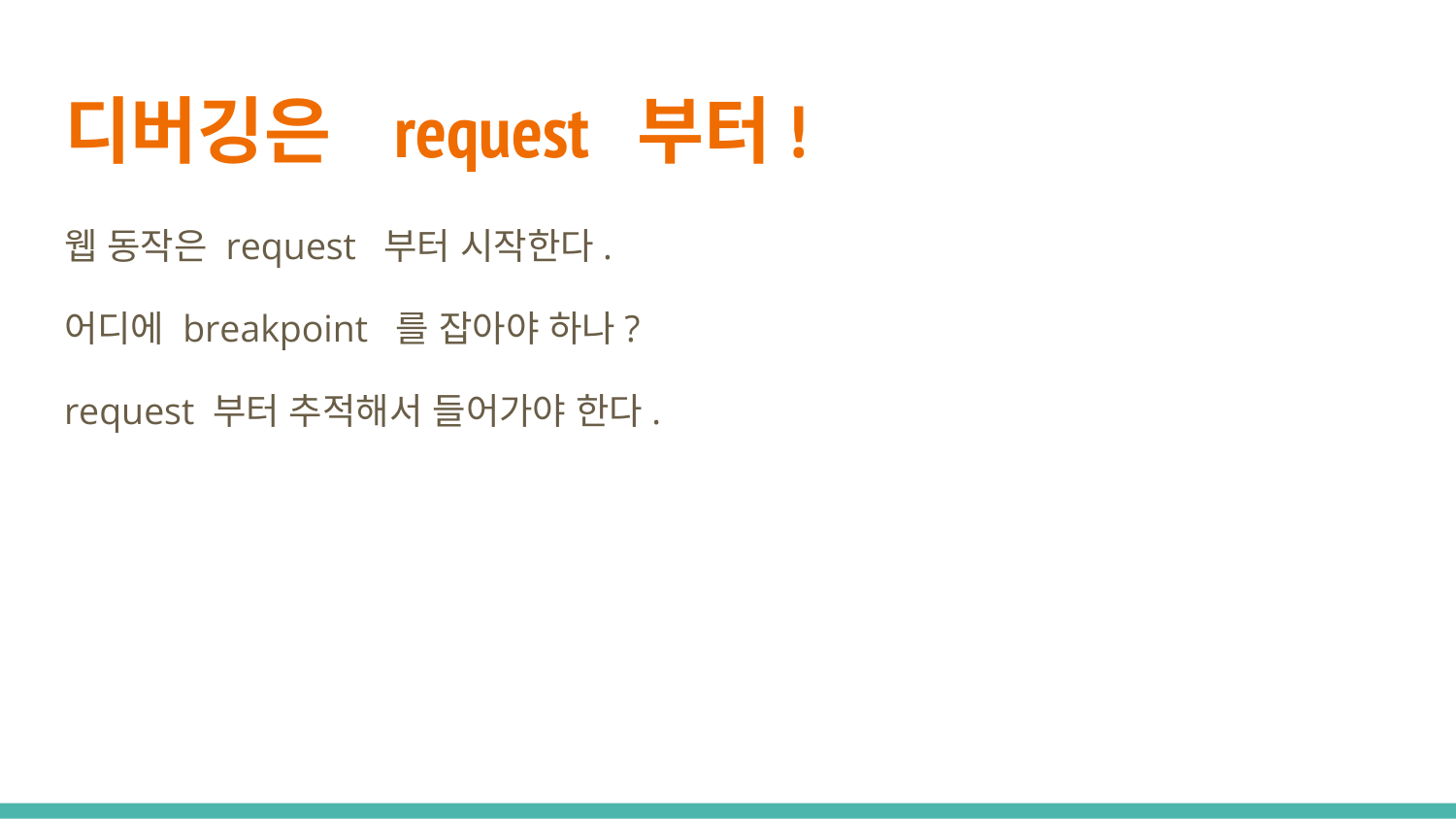

# 디버깅은   request  부터!
웹 동작은 request  부터 시작한다.
어디에 breakpoint  를 잡아야 하나?
request 부터 추적해서 들어가야 한다.